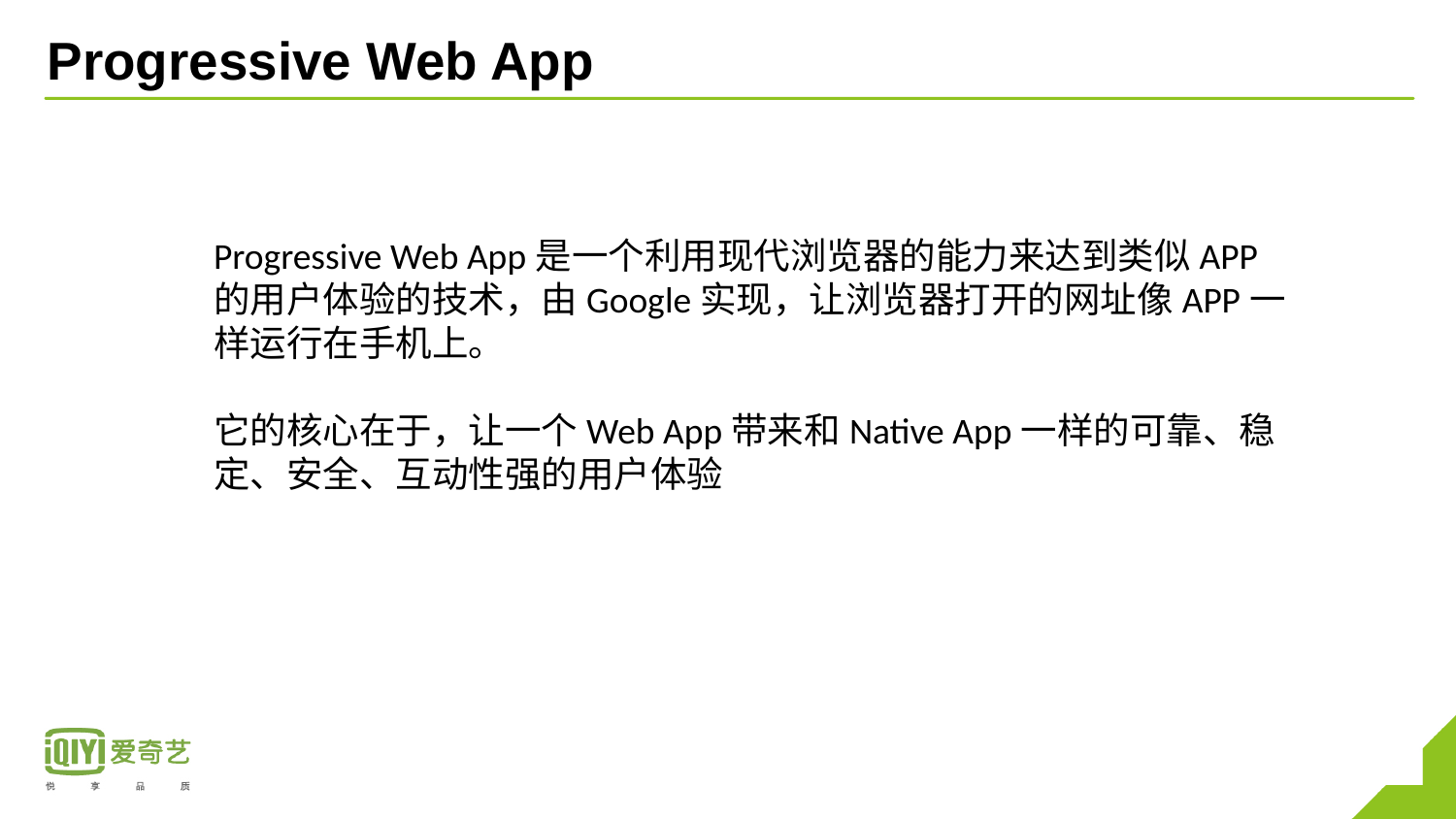

# Progressive Web App

Progressive Web App是一个利用现代浏览器的能力来达到类似APP的用户体验的技术，由Google实现，让浏览器打开的网址像APP一样运行在手机上。

它的核心在于，让一个Web App带来和Native App一样的可靠、稳定、安全、互动性强的用户体验